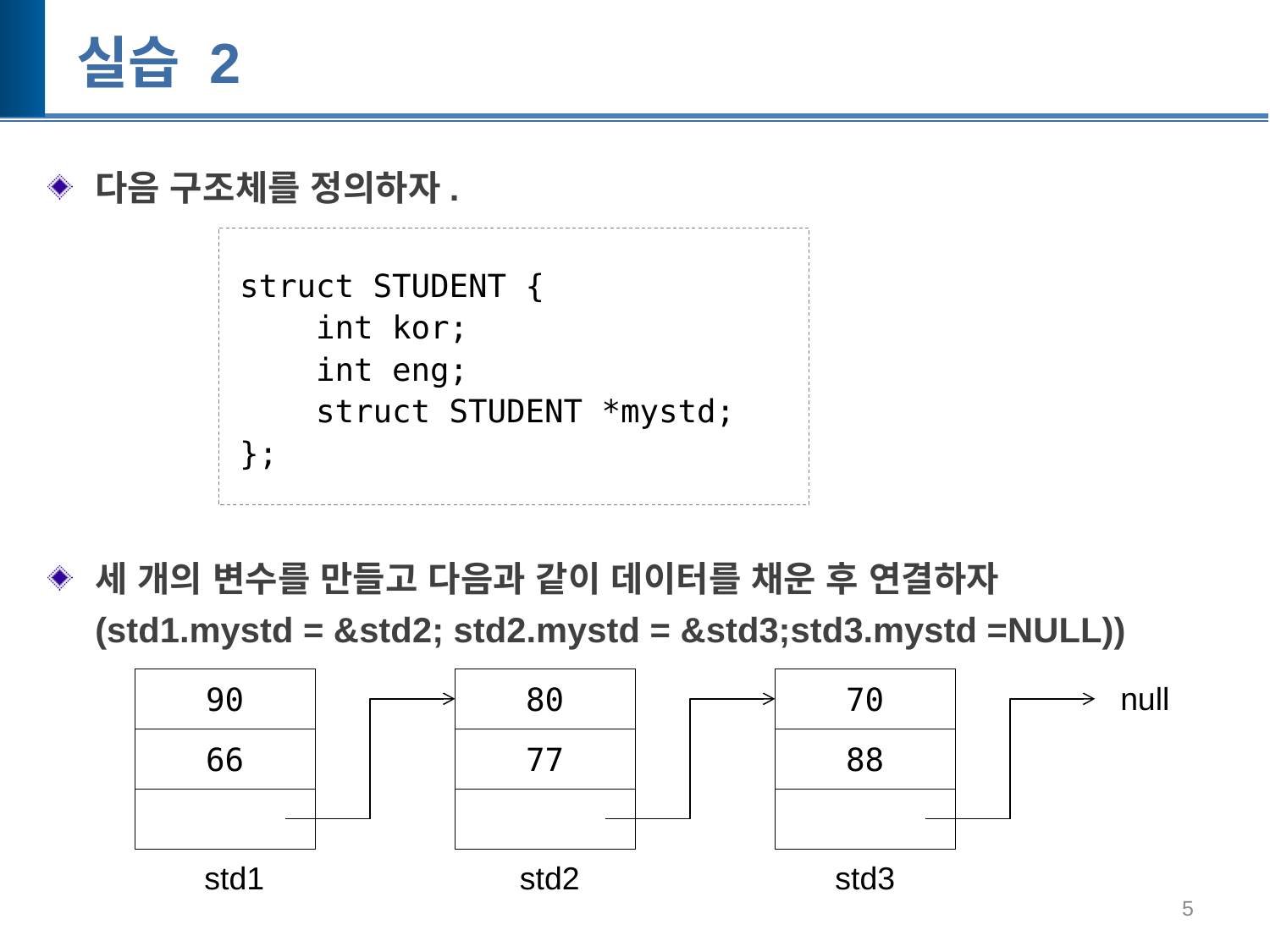

# 실습 2
다음 구조체를 정의하자.

세 개의 변수를 만들고 다음과 같이 데이터를 채운 후 연결하자(std1.mystd = &std2; std2.mystd = &std3;std3.mystd =NULL))

struct STUDENT {
    int kor;
    int eng;
    struct STUDENT *mystd;
};
90
80
70
null
66
77
88

std1
std2
std3
5